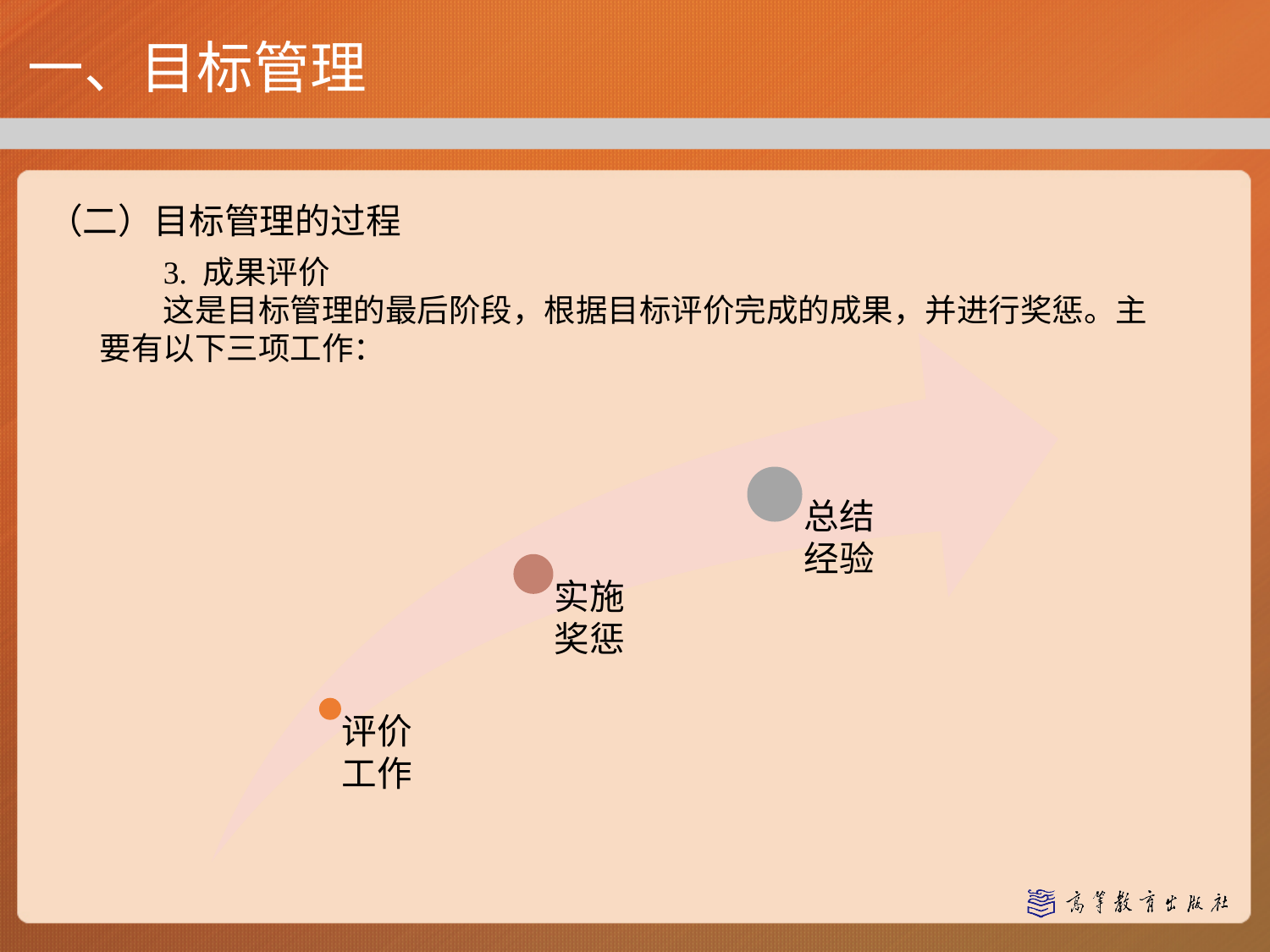

一、目标管理
（二）目标管理的过程
3. 成果评价
这是目标管理的最后阶段，根据目标评价完成的成果，并进行奖惩。主要有以下三项工作：
评价
工作
实施
奖惩
总结
经验